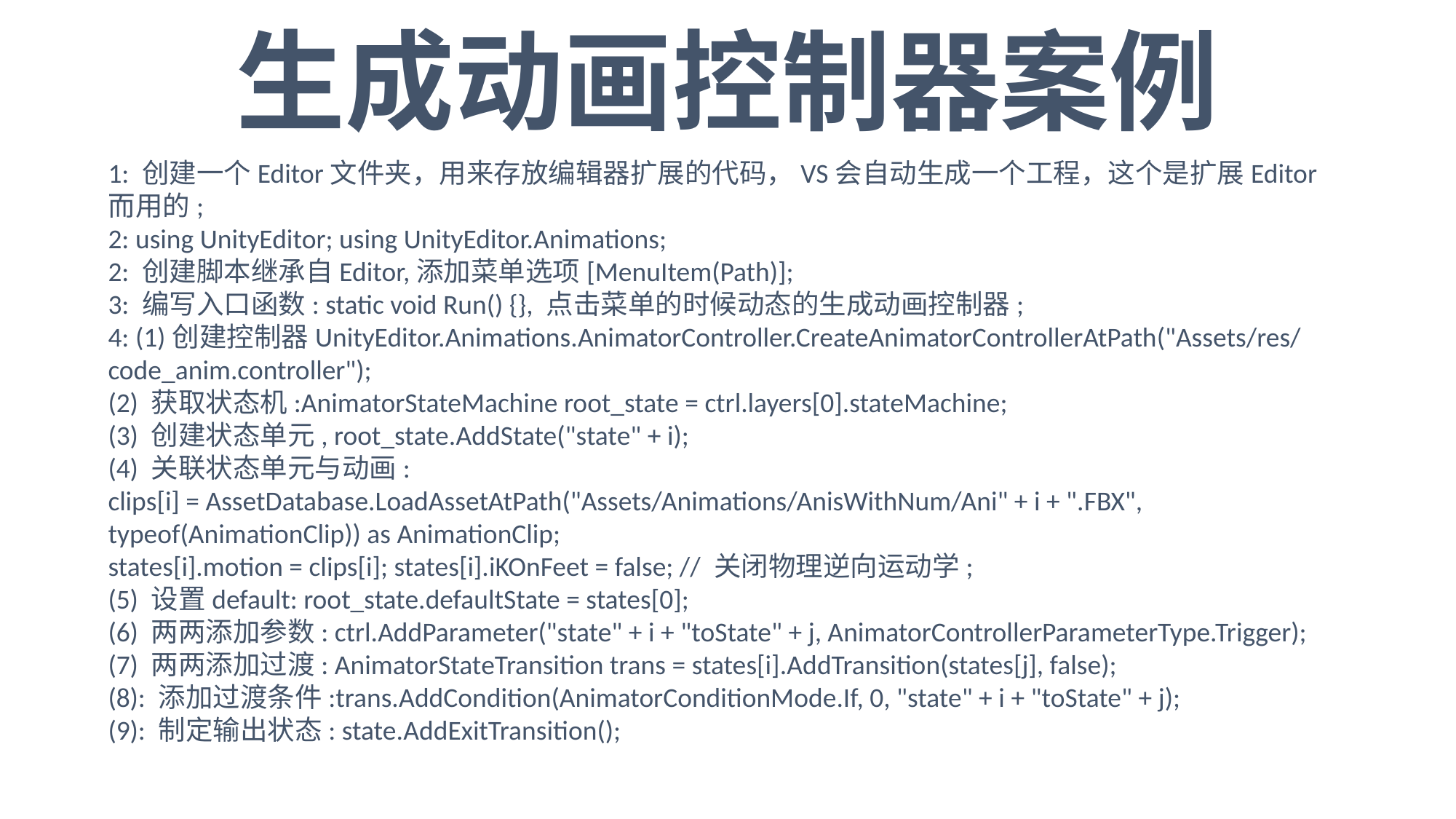

生成动画控制器案例
1: 创建一个Editor文件夹，用来存放编辑器扩展的代码，VS会自动生成一个工程，这个是扩展Editor而用的;
2: using UnityEditor; using UnityEditor.Animations;
2: 创建脚本继承自Editor,添加菜单选项[MenuItem(Path)];
3: 编写入口函数: static void Run() {}, 点击菜单的时候动态的生成动画控制器;
4: (1)创建控制器UnityEditor.Animations.AnimatorController.CreateAnimatorControllerAtPath("Assets/res/code_anim.controller");
(2) 获取状态机:AnimatorStateMachine root_state = ctrl.layers[0].stateMachine;
(3) 创建状态单元, root_state.AddState("state" + i);
(4) 关联状态单元与动画:
clips[i] = AssetDatabase.LoadAssetAtPath("Assets/Animations/AnisWithNum/Ani" + i + ".FBX", typeof(AnimationClip)) as AnimationClip;
states[i].motion = clips[i]; states[i].iKOnFeet = false; // 关闭物理逆向运动学;
(5) 设置default: root_state.defaultState = states[0];
(6) 两两添加参数: ctrl.AddParameter("state" + i + "toState" + j, AnimatorControllerParameterType.Trigger);
(7) 两两添加过渡: AnimatorStateTransition trans = states[i].AddTransition(states[j], false);
(8): 添加过渡条件:trans.AddCondition(AnimatorConditionMode.If, 0, "state" + i + "toState" + j);
(9): 制定输出状态: state.AddExitTransition();
4